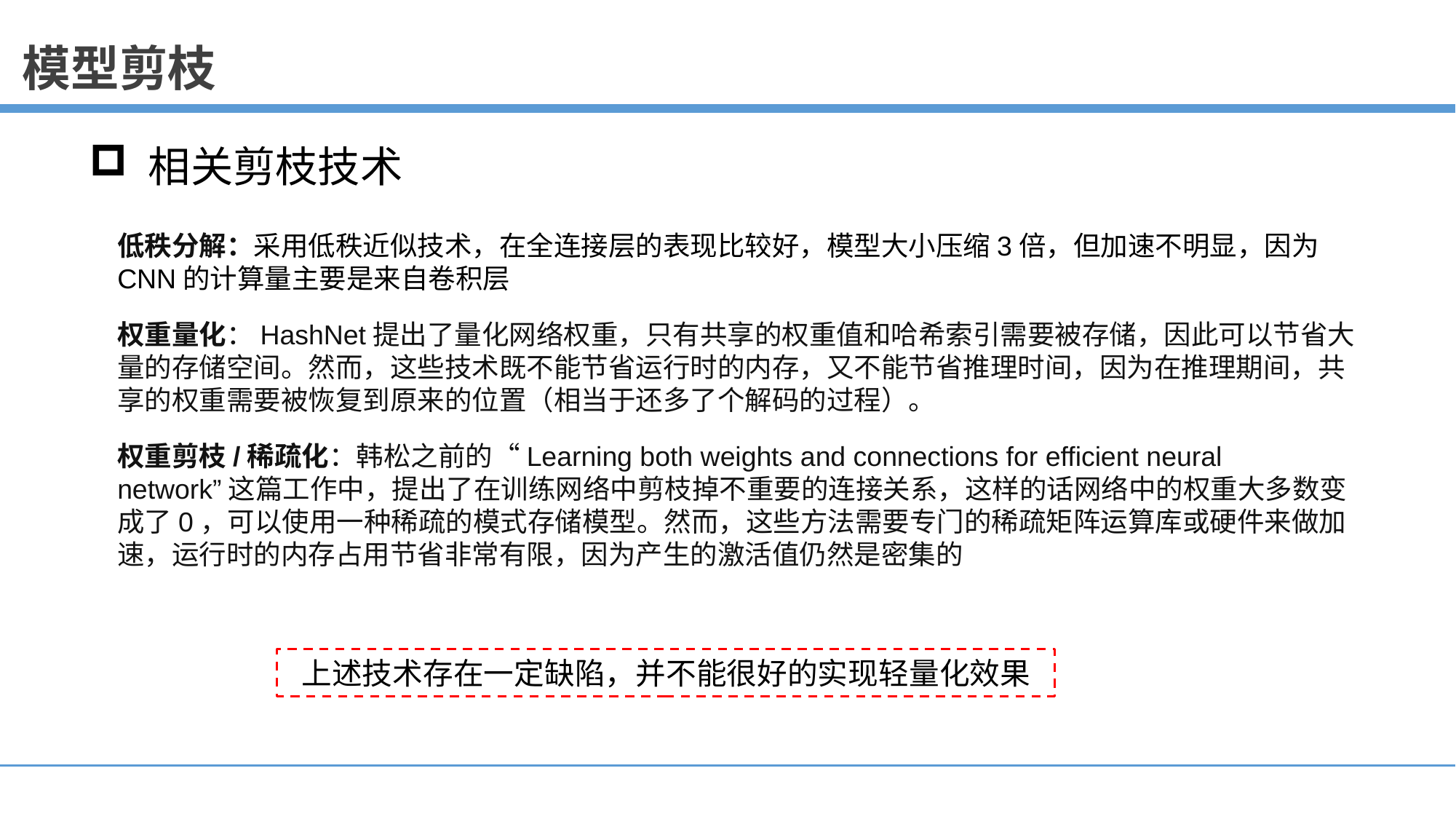

模型剪枝
 相关剪枝技术
低秩分解：采用低秩近似技术，在全连接层的表现比较好，模型大小压缩3倍，但加速不明显，因为CNN的计算量主要是来自卷积层
权重量化：HashNet提出了量化网络权重，只有共享的权重值和哈希索引需要被存储，因此可以节省大量的存储空间。然而，这些技术既不能节省运行时的内存，又不能节省推理时间，因为在推理期间，共享的权重需要被恢复到原来的位置（相当于还多了个解码的过程）。
权重剪枝/稀疏化：韩松之前的“Learning both weights and connections for efficient neural network”这篇工作中，提出了在训练网络中剪枝掉不重要的连接关系，这样的话网络中的权重大多数变成了0，可以使用一种稀疏的模式存储模型。然而，这些方法需要专门的稀疏矩阵运算库或硬件来做加速，运行时的内存占用节省非常有限，因为产生的激活值仍然是密集的
上述技术存在一定缺陷，并不能很好的实现轻量化效果